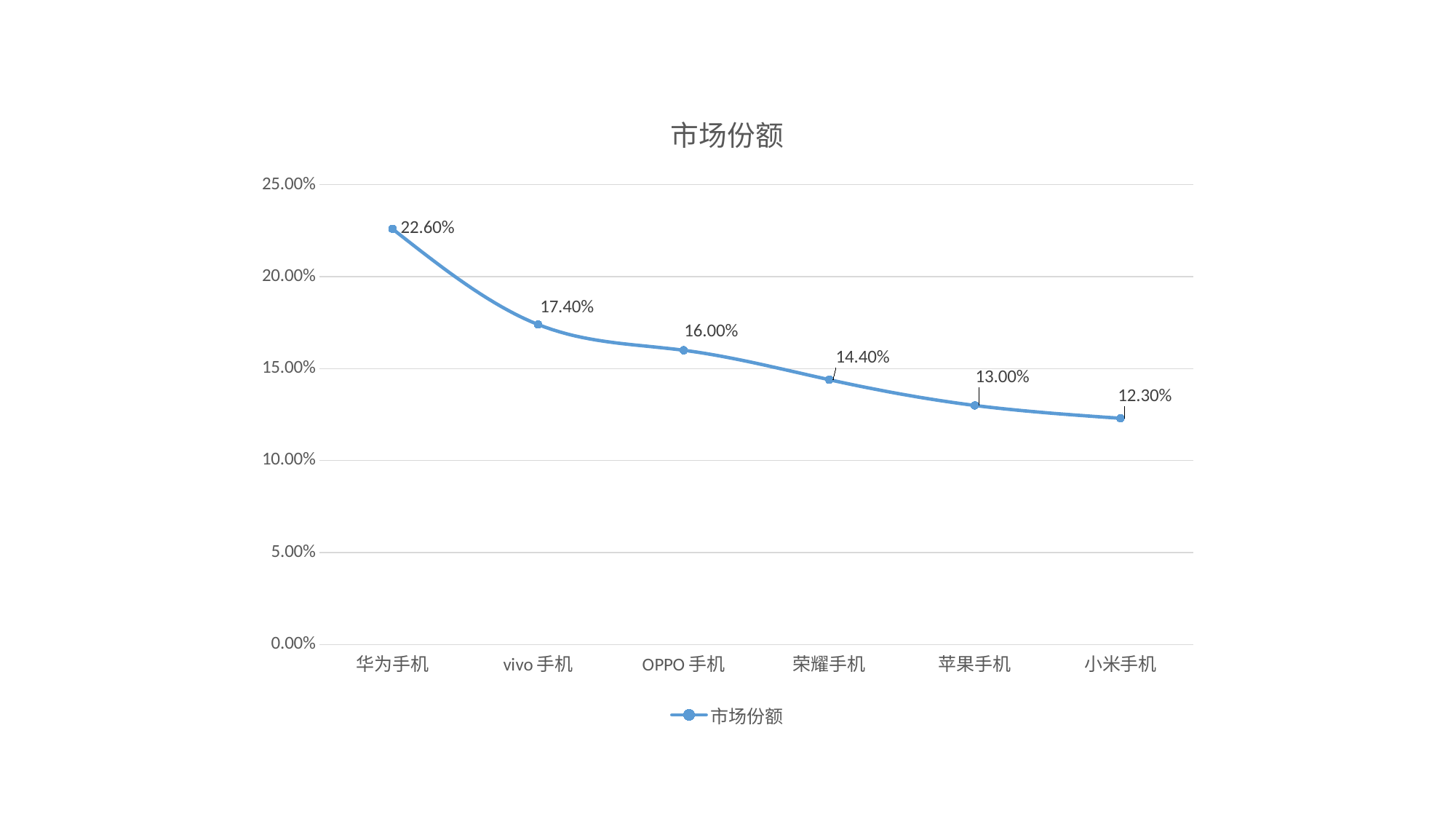

### Chart:

| Category | 市场份额 |
|---|---|
| 华为手机 | 0.226 |
| vivo手机 | 0.174 |
| OPPO手机 | 0.16 |
| 荣耀手机 | 0.144 |
| 苹果手机 | 0.13 |
| 小米手机 | 0.123 |